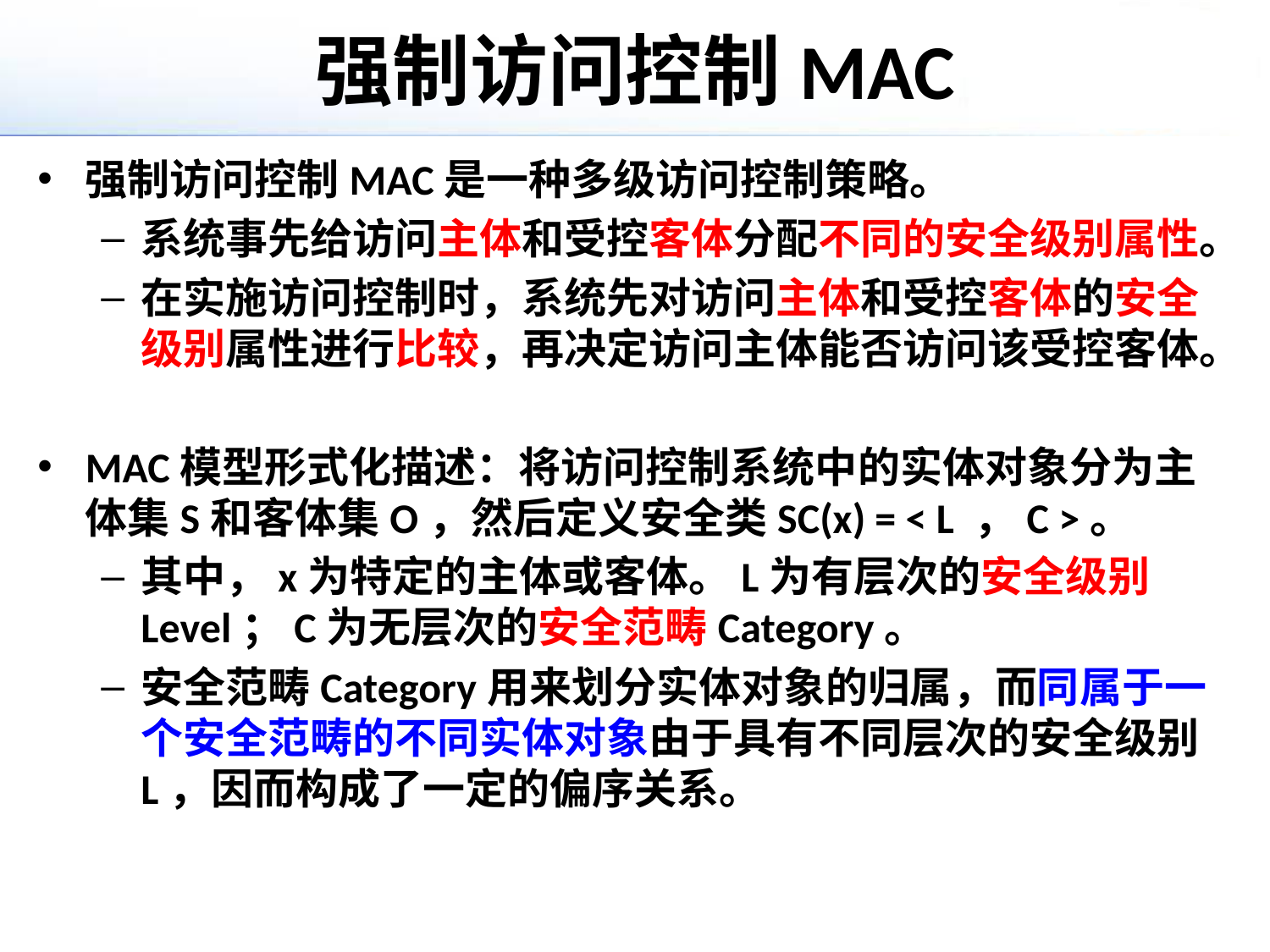

# 强制访问控制MAC
强制访问控制MAC是一种多级访问控制策略。
系统事先给访问主体和受控客体分配不同的安全级别属性。
在实施访问控制时，系统先对访问主体和受控客体的安全级别属性进行比较，再决定访问主体能否访问该受控客体。

MAC模型形式化描述：将访问控制系统中的实体对象分为主体集S和客体集O，然后定义安全类SC(x) = < L ，C >。
其中，x为特定的主体或客体。L为有层次的安全级别Level；C为无层次的安全范畴Category。
安全范畴Category用来划分实体对象的归属，而同属于一个安全范畴的不同实体对象由于具有不同层次的安全级别L，因而构成了一定的偏序关系。